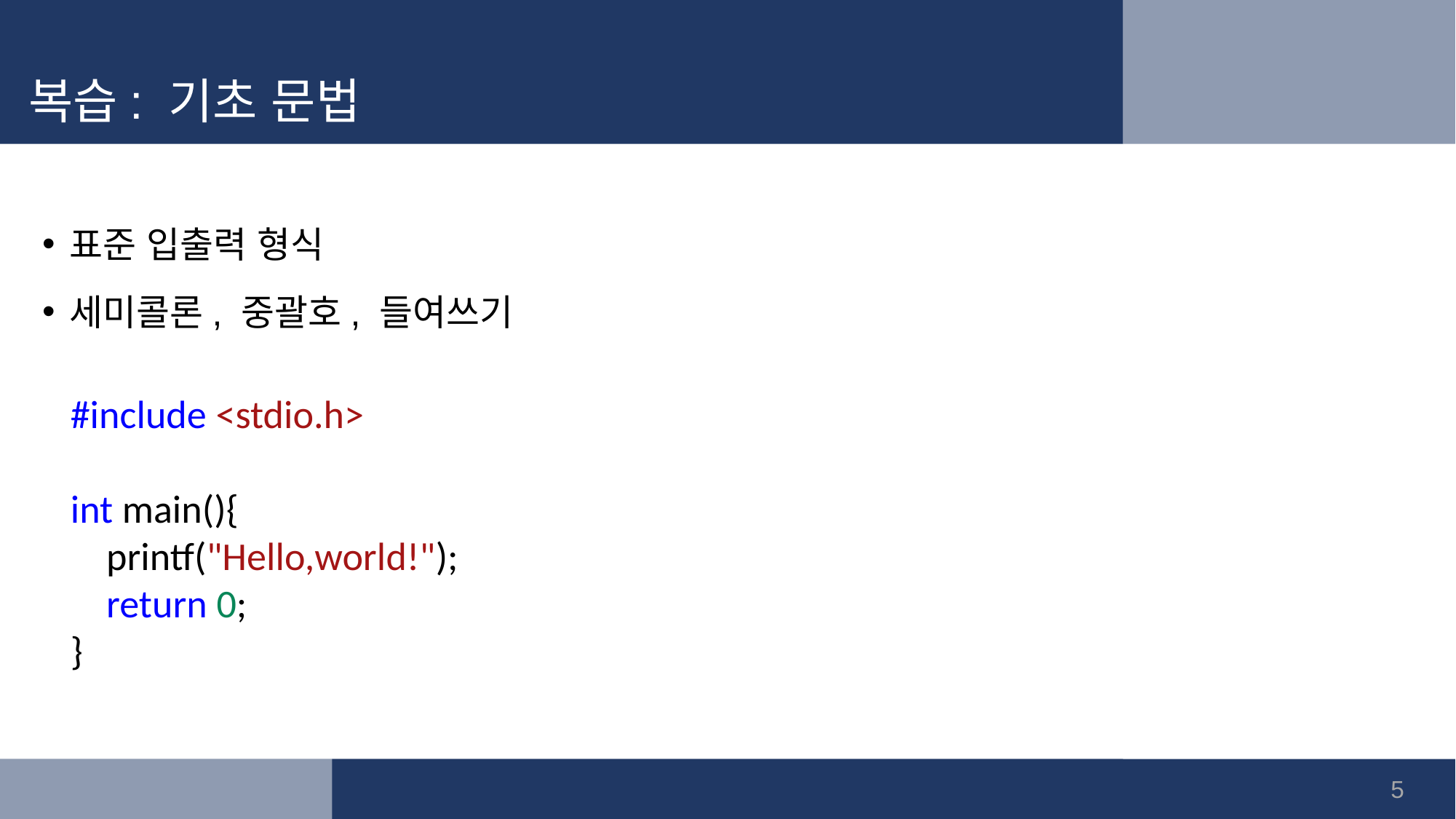

# 복습: 기초 문법
표준 입출력 형식
세미콜론, 중괄호, 들여쓰기
#include <stdio.h>

int main(){
    printf("Hello,world!");
    return 0;
}
5